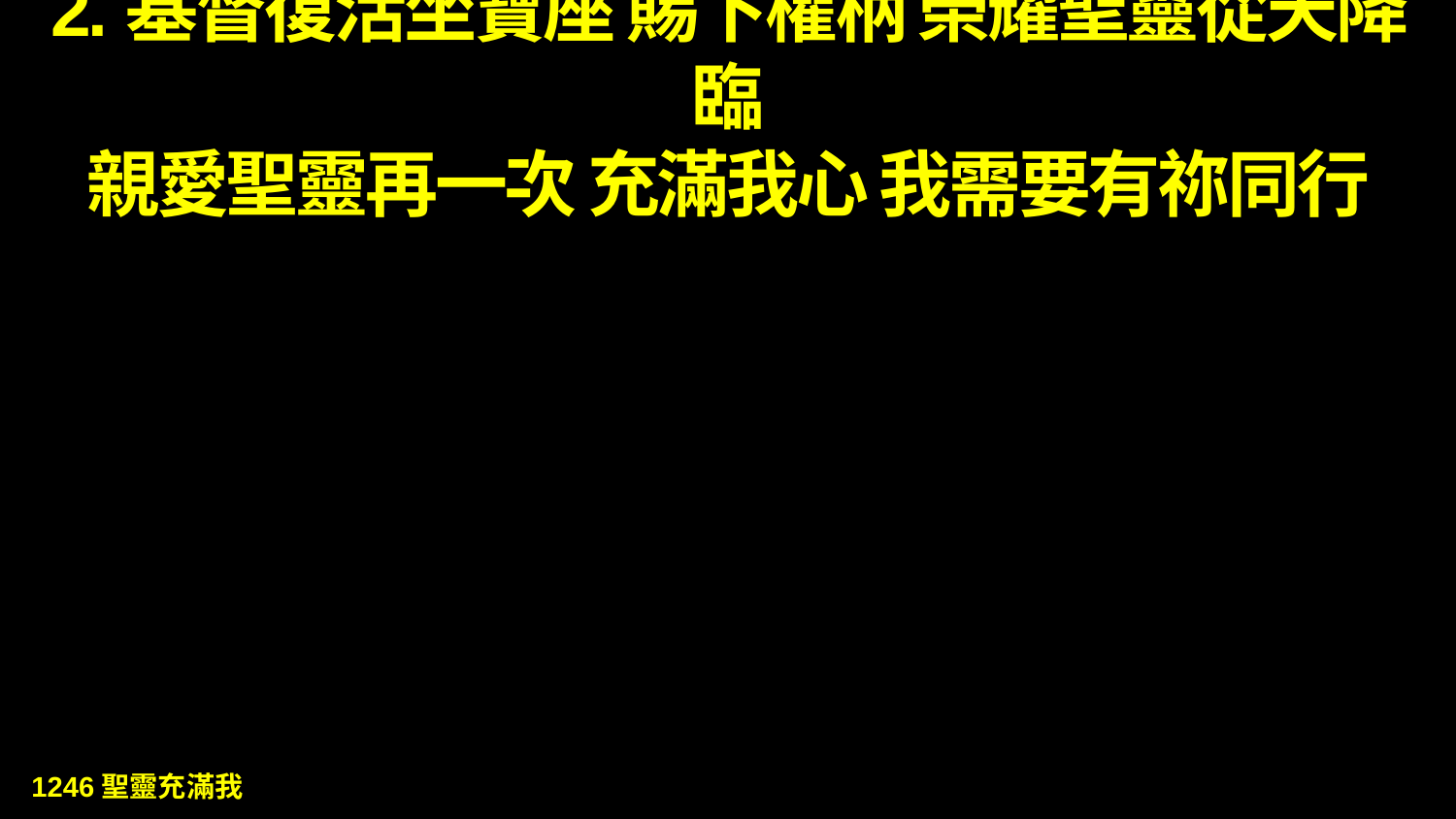

# 2.基督復活坐寶座 賜下權柄 榮耀聖靈從天降臨 親愛聖靈再一次 充滿我心 我需要有祢同行
1246聖靈充滿我